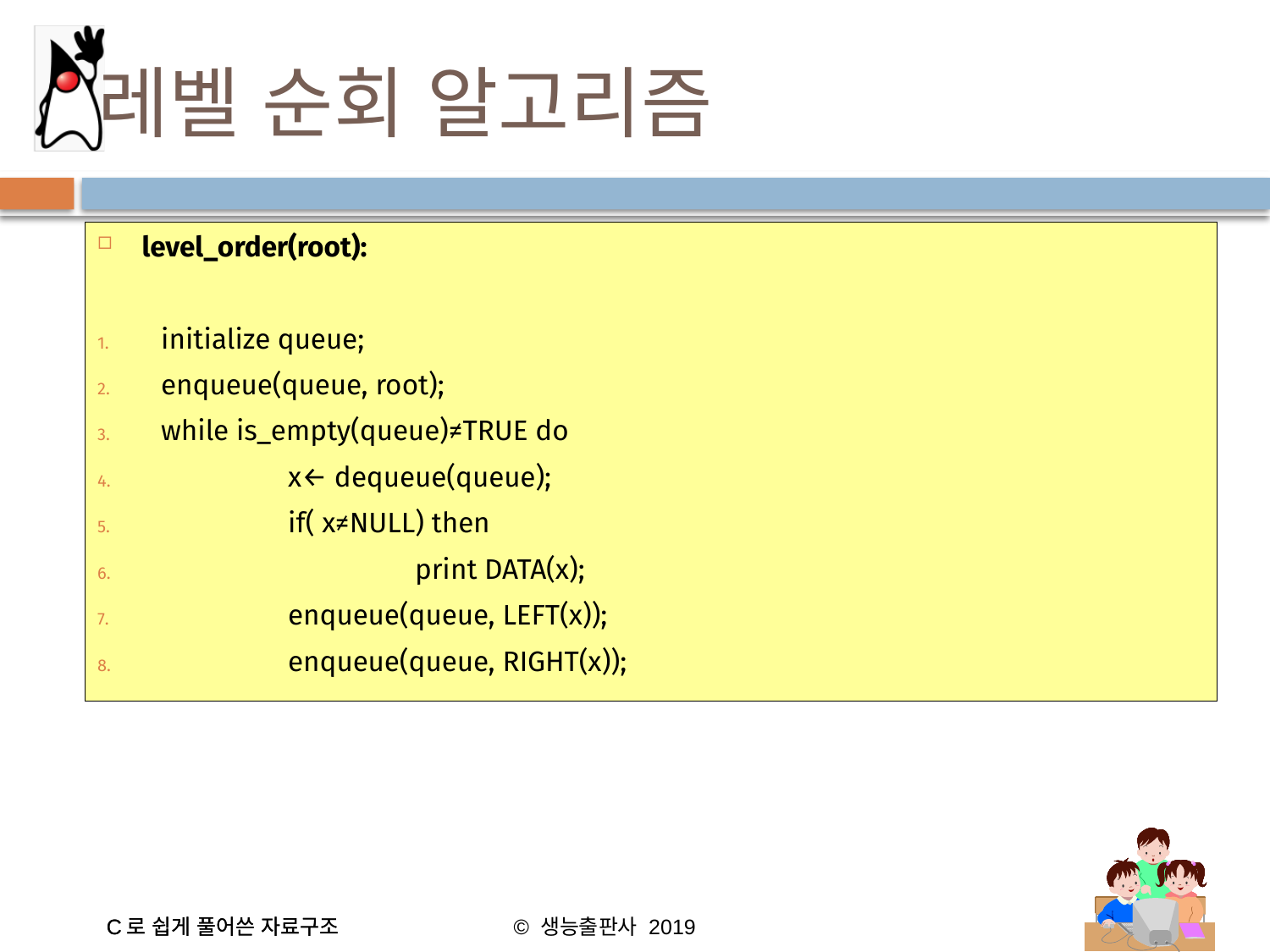

# 레벨 순회 알고리즘
level_order(root):

initialize queue;
enqueue(queue, root);
while is_empty(queue)≠TRUE do
	x← dequeue(queue);
	if( x≠NULL) then
		print DATA(x);
	enqueue(queue, LEFT(x));
	enqueue(queue, RIGHT(x));